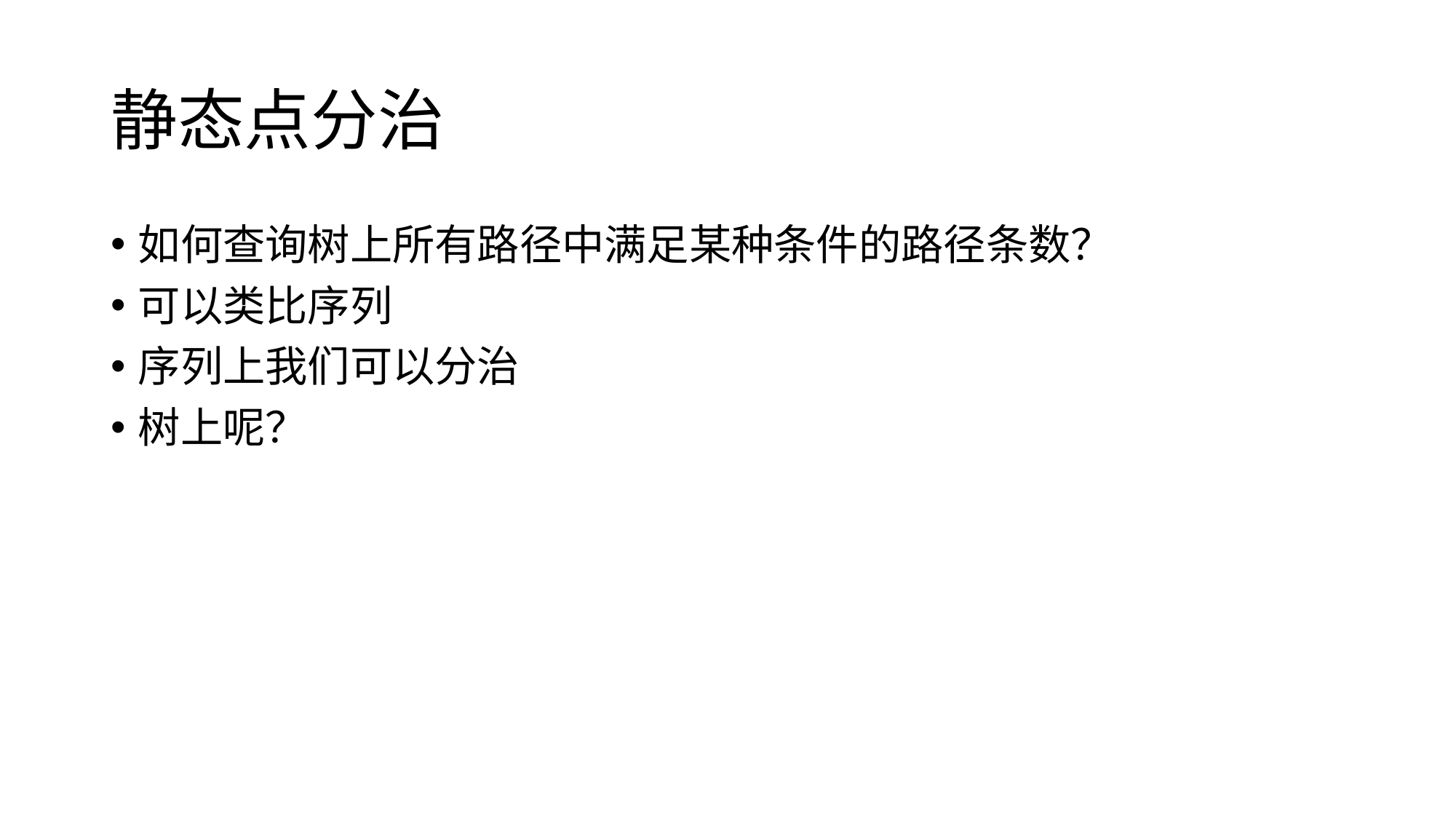

# 静态点分治
如何查询树上所有路径中满足某种条件的路径条数？
可以类比序列
序列上我们可以分治
树上呢？